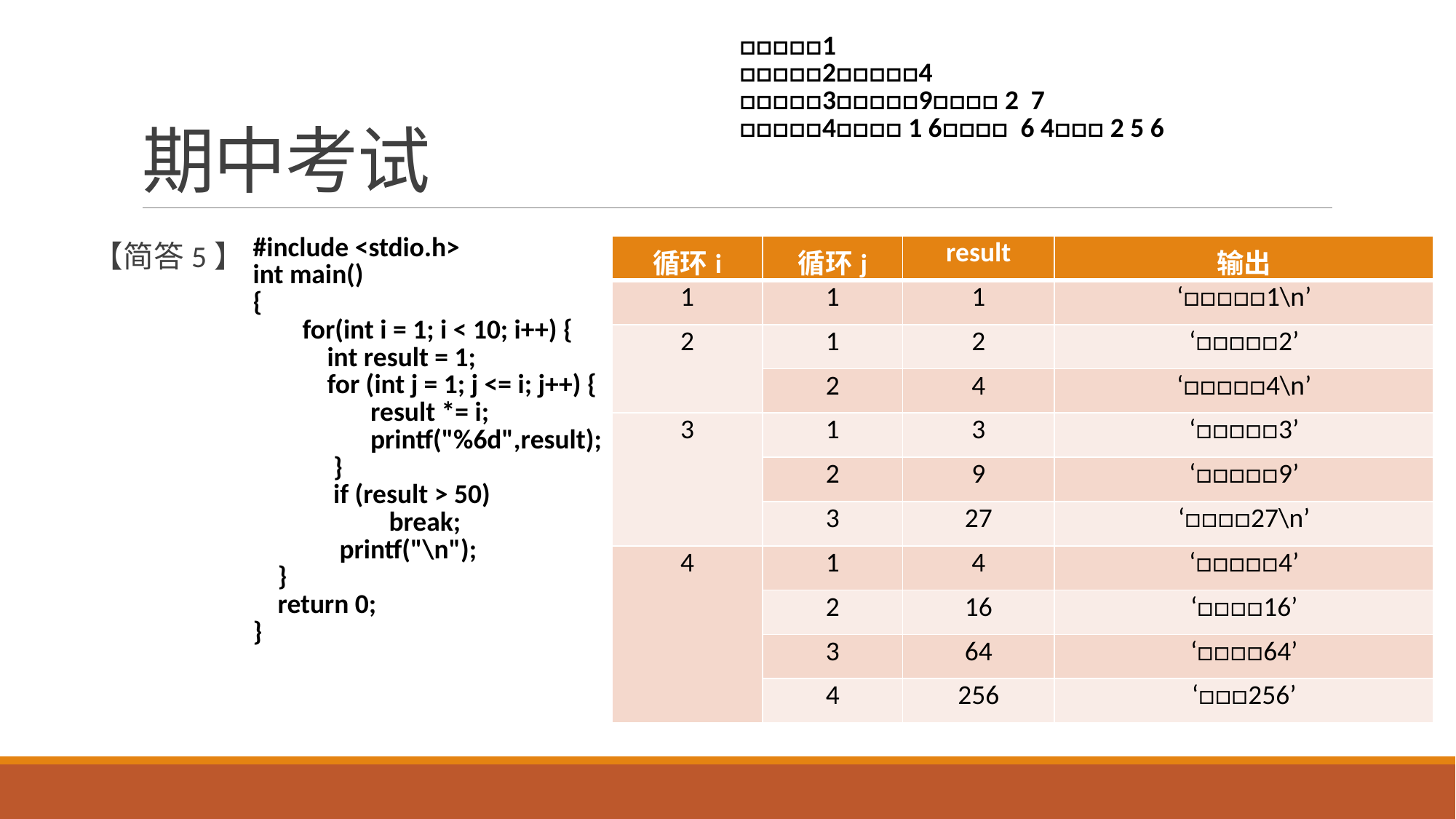

# 期中考试
| □□□□□1 □□□□□2□□□□□4 □□□□□3□□□□□9□□□□ 2 7 □□□□□4□□□□ 1 6□□□□ 6 4□□□ 2 5 6 |
| --- |
【简答5】
| #include <stdio.h> int main() { for(int i = 1; i < 10; i++) { int result = 1; for (int j = 1; j <= i; j++) { result \*= i; printf("%6d",result); } if (result > 50) break; printf("\n"); } return 0; } |
| --- |
| 循环i | 循环j | result | 输出 |
| --- | --- | --- | --- |
| 1 | 1 | 1 | ‘□□□□□1\n’ |
| 2 | 1 | 2 | ‘□□□□□2’ |
|  | 2 | 4 | ‘□□□□□4\n’ |
| 3 | 1 | 3 | ‘□□□□□3’ |
|  | 2 | 9 | ‘□□□□□9’ |
|  | 3 | 27 | ‘□□□□27\n’ |
| 4 | 1 | 4 | ‘□□□□□4’ |
|  | 2 | 16 | ‘□□□□16’ |
|  | 3 | 64 | ‘□□□□64’ |
|  | 4 | 256 | ‘□□□256’ |